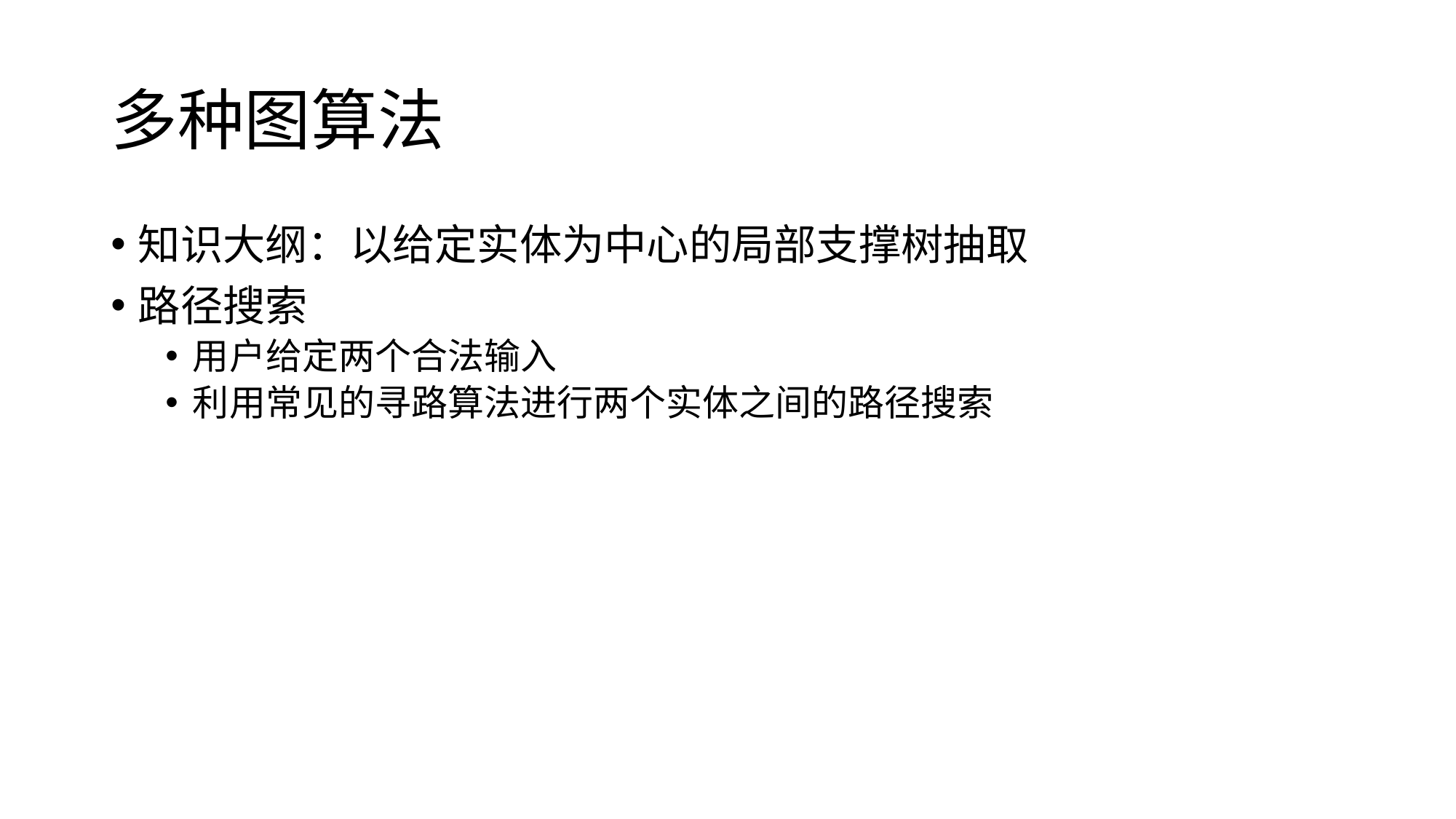

# 多种图算法
知识大纲：以给定实体为中心的局部支撑树抽取
路径搜索
用户给定两个合法输入
利用常见的寻路算法进行两个实体之间的路径搜索